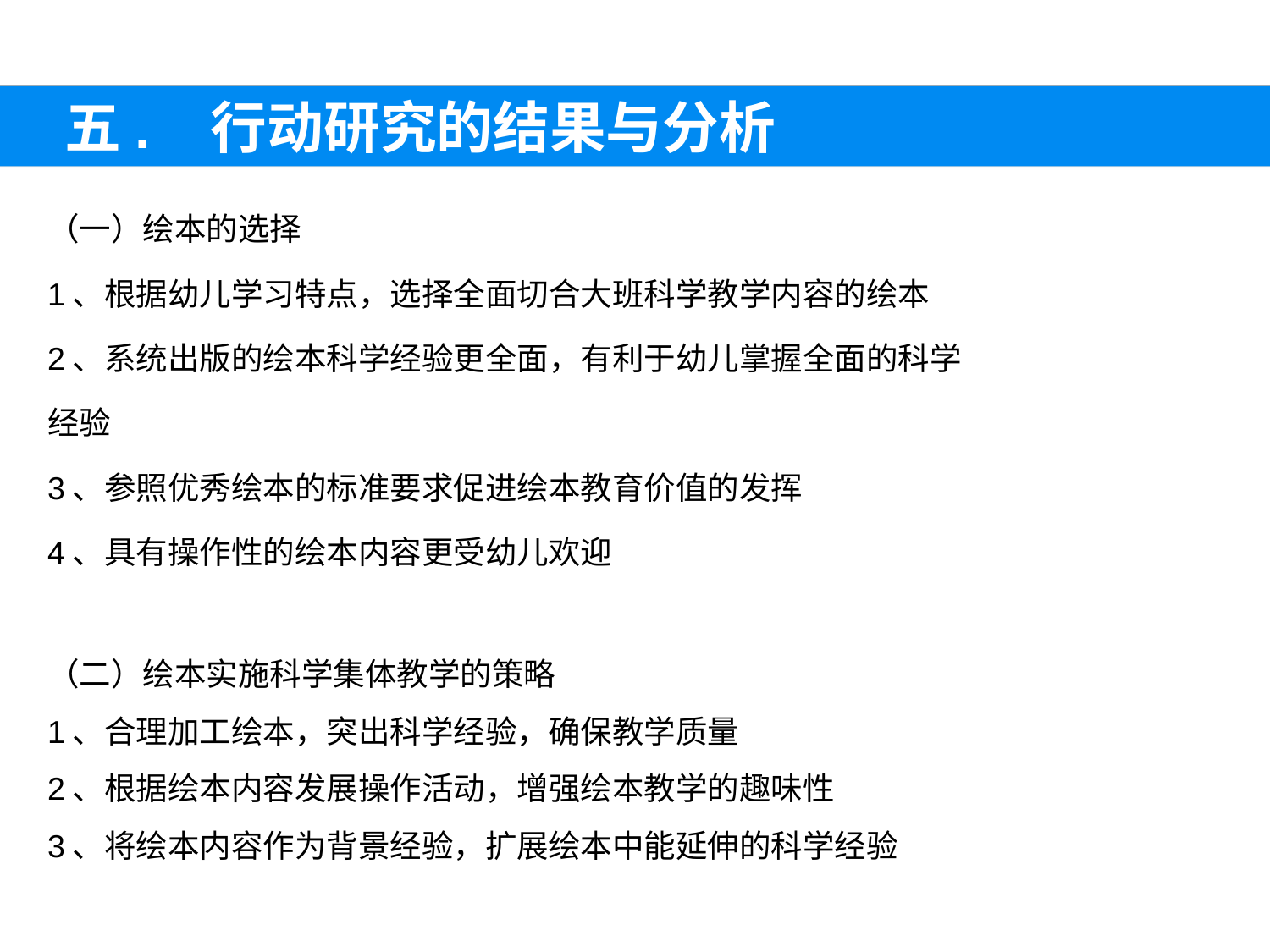

五.   行动研究的结果与分析
（一）绘本的选择
1、根据幼儿学习特点，选择全面切合大班科学教学内容的绘本
2、系统出版的绘本科学经验更全面，有利于幼儿掌握全面的科学
经验
3、参照优秀绘本的标准要求促进绘本教育价值的发挥
4、具有操作性的绘本内容更受幼儿欢迎

（二）绘本实施科学集体教学的策略
1、合理加工绘本，突出科学经验，确保教学质量
2、根据绘本内容发展操作活动，增强绘本教学的趣味性
3、将绘本内容作为背景经验，扩展绘本中能延伸的科学经验